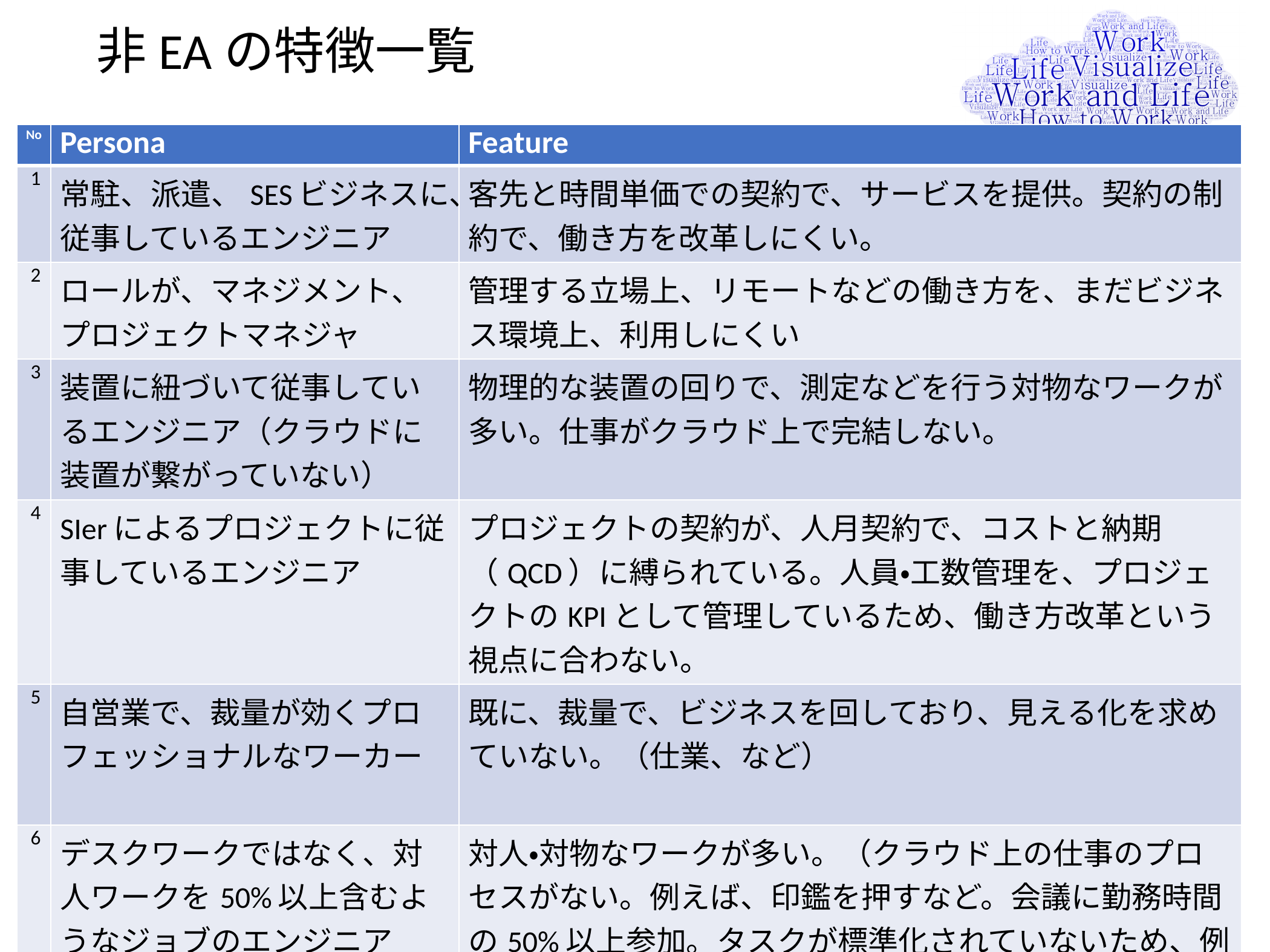

# 非EAの特徴一覧
| No | Persona | Feature |
| --- | --- | --- |
| 1 | 常駐、派遣、SESビジネスに、従事しているエンジニア | 客先と時間単価での契約で、サービスを提供。契約の制約で、働き方を改革しにくい。 |
| 2 | ロールが、マネジメント、プロジェクトマネジャ | 管理する立場上、リモートなどの働き方を、まだビジネス環境上、利用しにくい |
| 3 | 装置に紐づいて従事しているエンジニア（クラウドに装置が繋がっていない） | 物理的な装置の回りで、測定などを行う対物なワークが多い。仕事がクラウド上で完結しない。 |
| 4 | SIerによるプロジェクトに従事しているエンジニア | プロジェクトの契約が、人月契約で、コストと納期（QCD）に縛られている。人員・工数管理を、プロジェクトのKPIとして管理しているため、働き方改革という視点に合わない。 |
| 5 | 自営業で、裁量が効くプロフェッショナルなワーカー | 既に、裁量で、ビジネスを回しており、見える化を求めていない。（仕業、など） |
| 6 | デスクワークではなく、対人ワークを50%以上含むようなジョブのエンジニア | 対人・対物なワークが多い。（クラウド上の仕事のプロセスがない。例えば、印鑑を押すなど。会議に勤務時間の50%以上参加。タスクが標準化されていないため、例外処理などの判断が多い、など） |
Smart SE K5
11